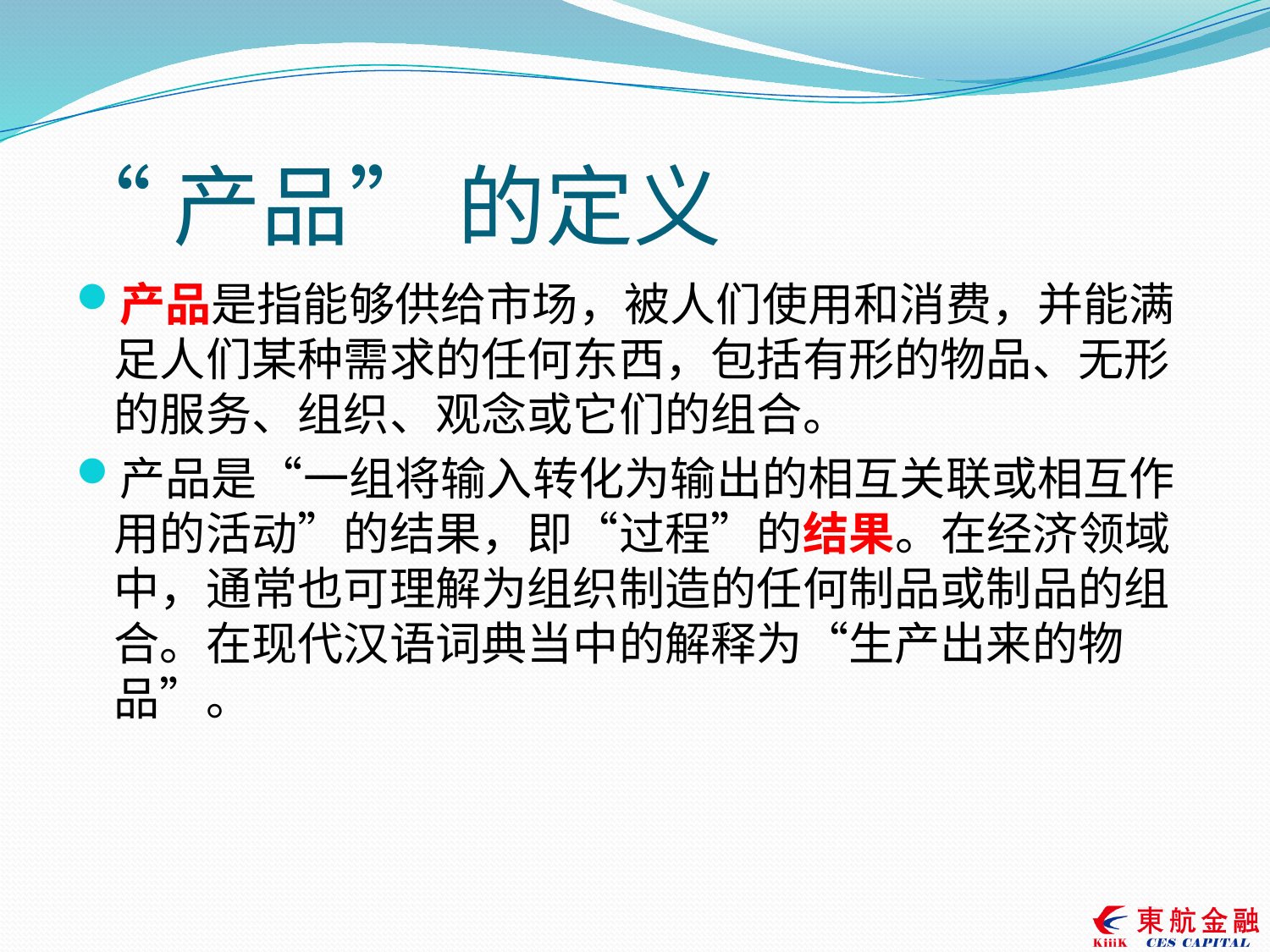

# “产品” 的定义
产品是指能够供给市场，被人们使用和消费，并能满足人们某种需求的任何东西，包括有形的物品、无形的服务、组织、观念或它们的组合。
产品是“一组将输入转化为输出的相互关联或相互作用的活动”的结果，即“过程”的结果。在经济领域中，通常也可理解为组织制造的任何制品或制品的组合。在现代汉语词典当中的解释为“生产出来的物品”。